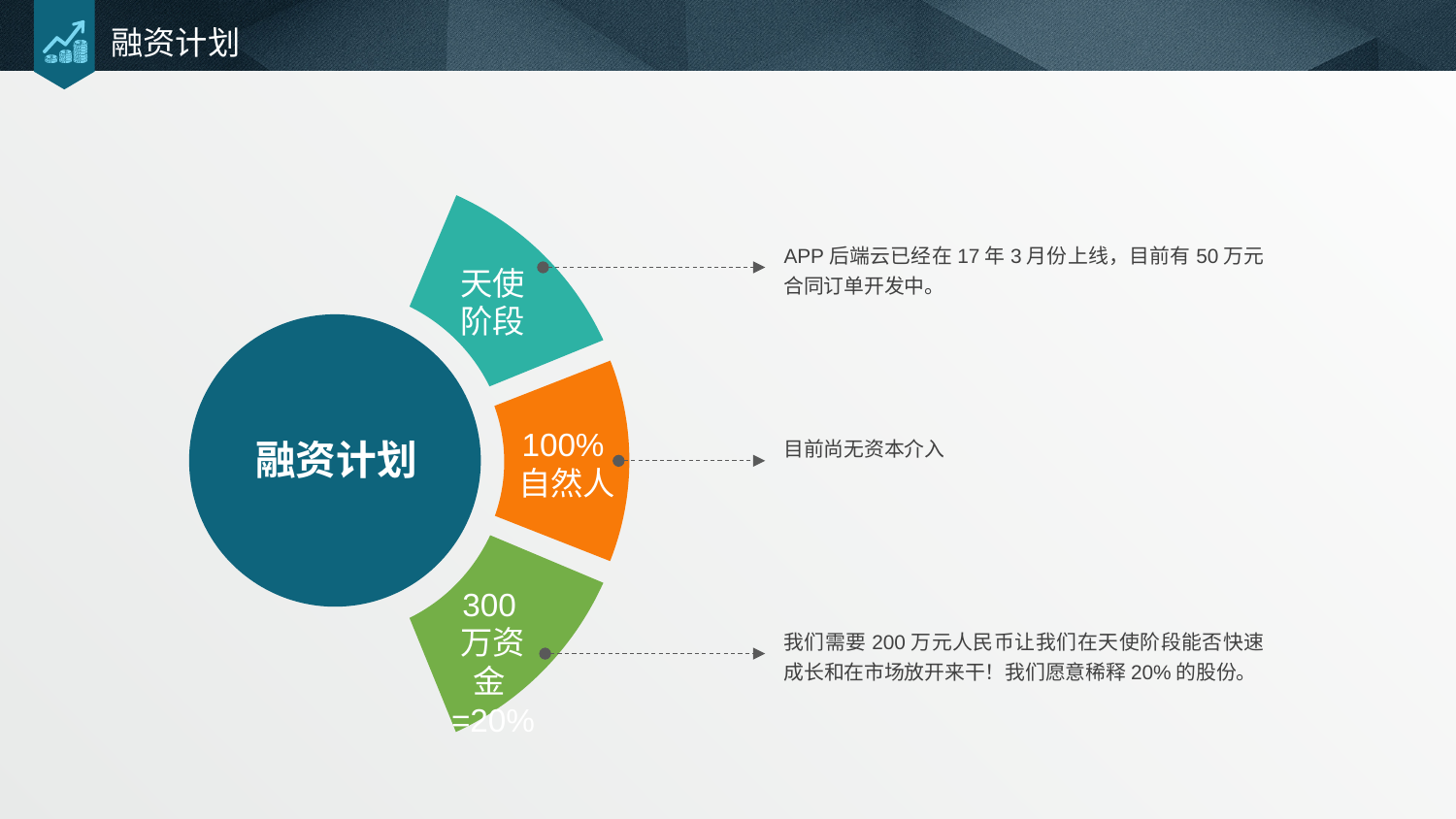

# 融资计划

APP后端云已经在17年3月份上线，目前有50万元合同订单开发中。
天使阶段

100%自然人
融资计划
目前尚无资本介入

300万资金=20%
我们需要200万元人民币让我们在天使阶段能否快速成长和在市场放开来干！我们愿意稀释20%的股份。